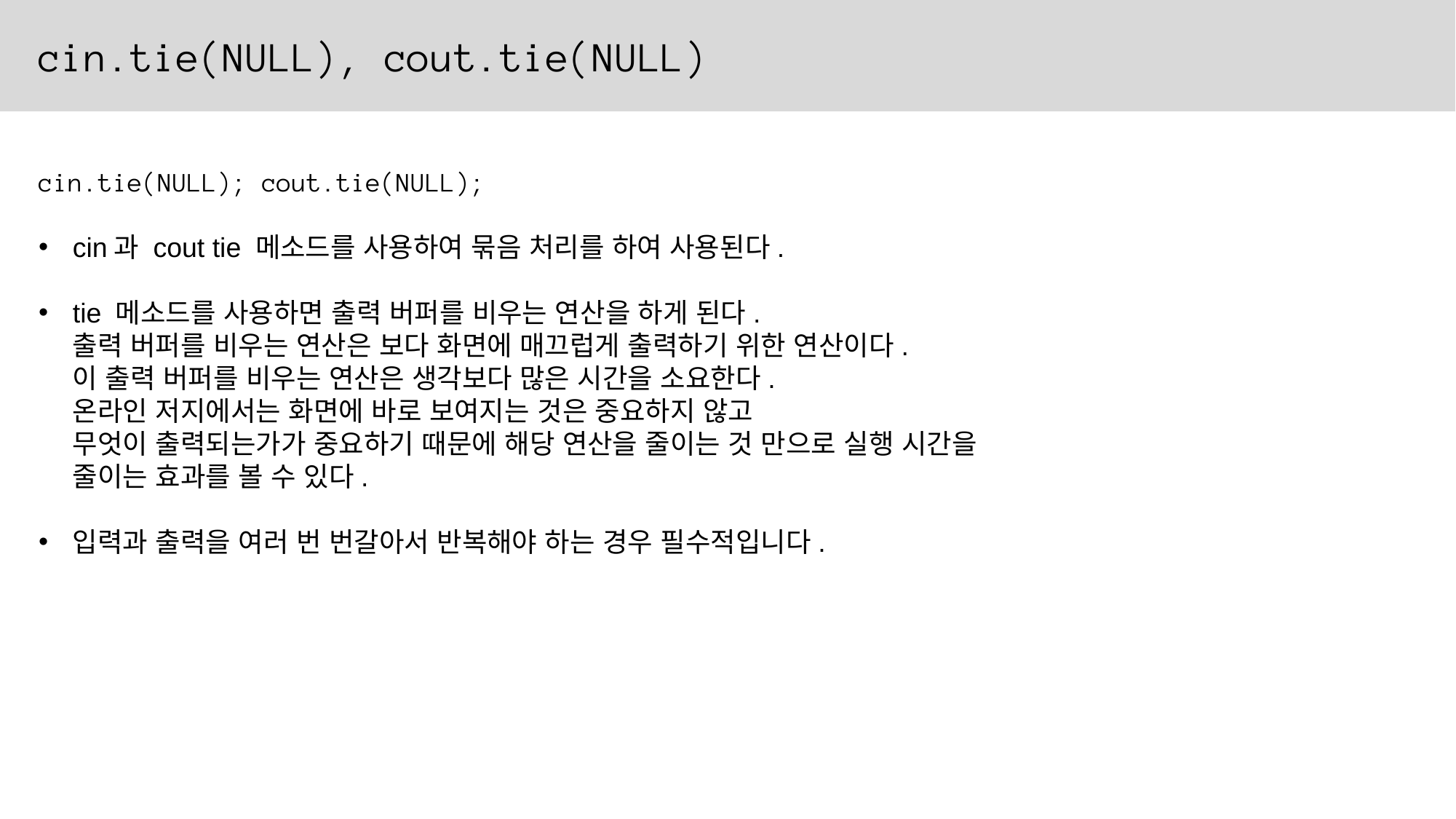

cin.tie(NULL), cout.tie(NULL)
cin.tie(NULL); cout.tie(NULL);

cin과 cout tie 메소드를 사용하여 묶음 처리를 하여 사용된다.

tie 메소드를 사용하면 출력 버퍼를 비우는 연산을 하게 된다.
출력 버퍼를 비우는 연산은 보다 화면에 매끄럽게 출력하기 위한 연산이다.
이 출력 버퍼를 비우는 연산은 생각보다 많은 시간을 소요한다.
온라인 저지에서는 화면에 바로 보여지는 것은 중요하지 않고
무엇이 출력되는가가 중요하기 때문에 해당 연산을 줄이는 것 만으로 실행 시간을 줄이는 효과를 볼 수 있다.

입력과 출력을 여러 번 번갈아서 반복해야 하는 경우 필수적입니다.